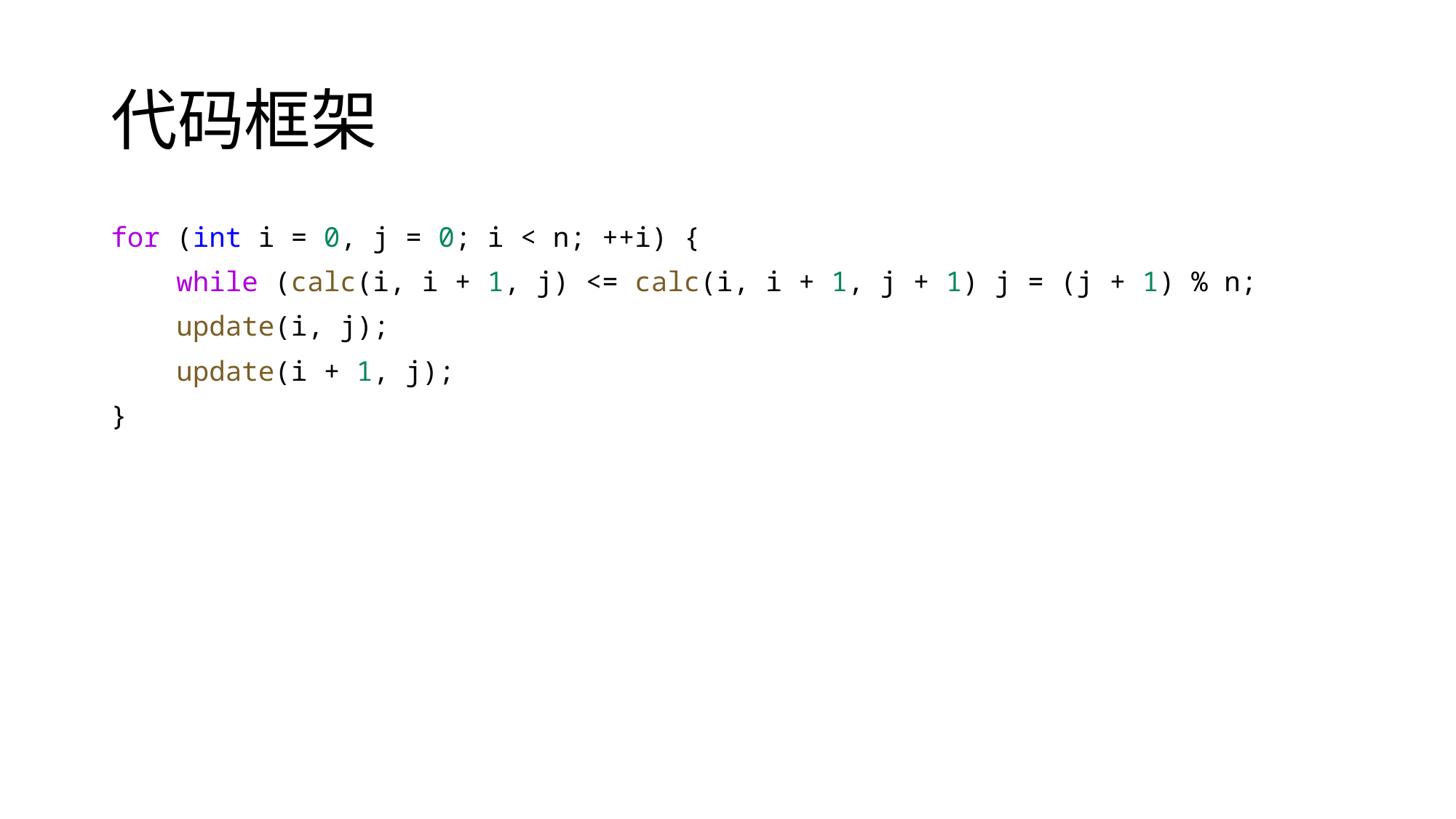

# 代码框架
for (int i = 0, j = 0; i < n; ++i) {
    while (calc(i, i + 1, j) <= calc(i, i + 1, j + 1) j = (j + 1) % n;
    update(i, j);
    update(i + 1, j);
}